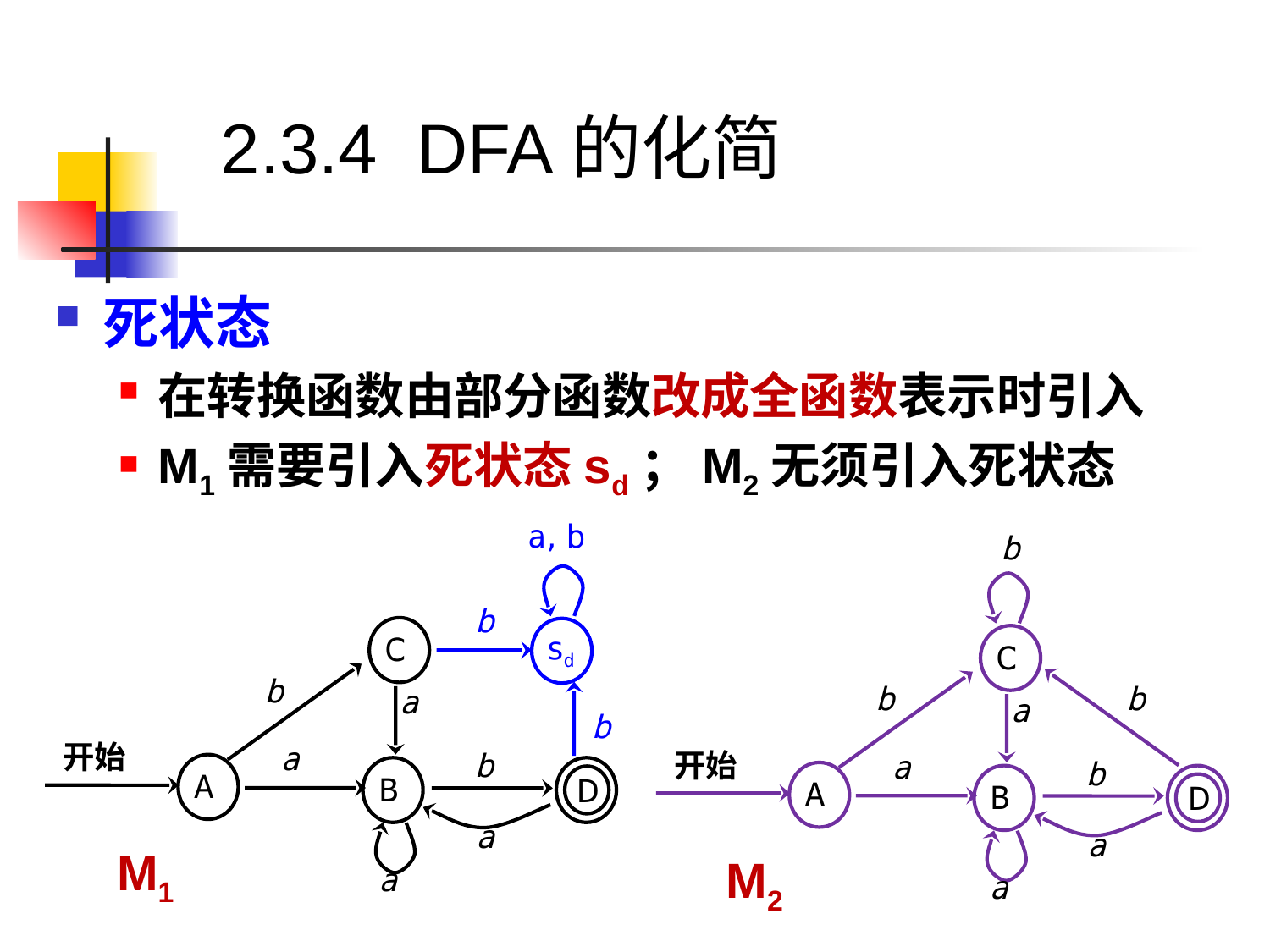

2.3.4  DFA的化简
死状态
在转换函数由部分函数改成全函数表示时引入
M1需要引入死状态sd；M2无须引入死状态
a, b

b
sd

b
b

C

b
b
a

开始
a
b
A
B

D

a

a
M2
C

b
a

开始
a
b
A
B

D

a

a
M1